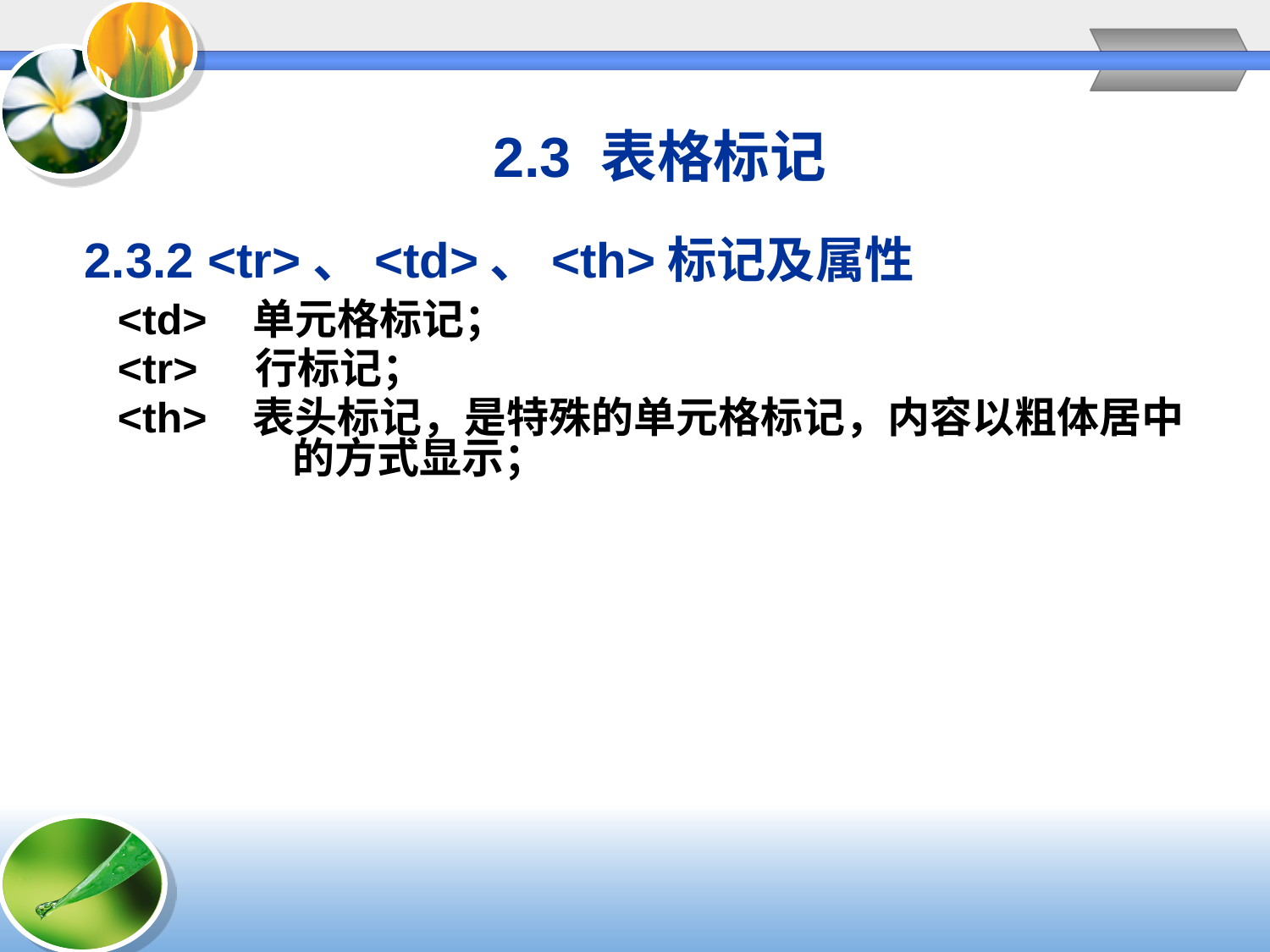

# 2.3 表格标记
2.3.2 <tr>、<td>、<th>标记及属性
<td>   单元格标记；
<tr>    行标记；
<th>   表头标记，是特殊的单元格标记，内容以粗体居中        	的方式显示；